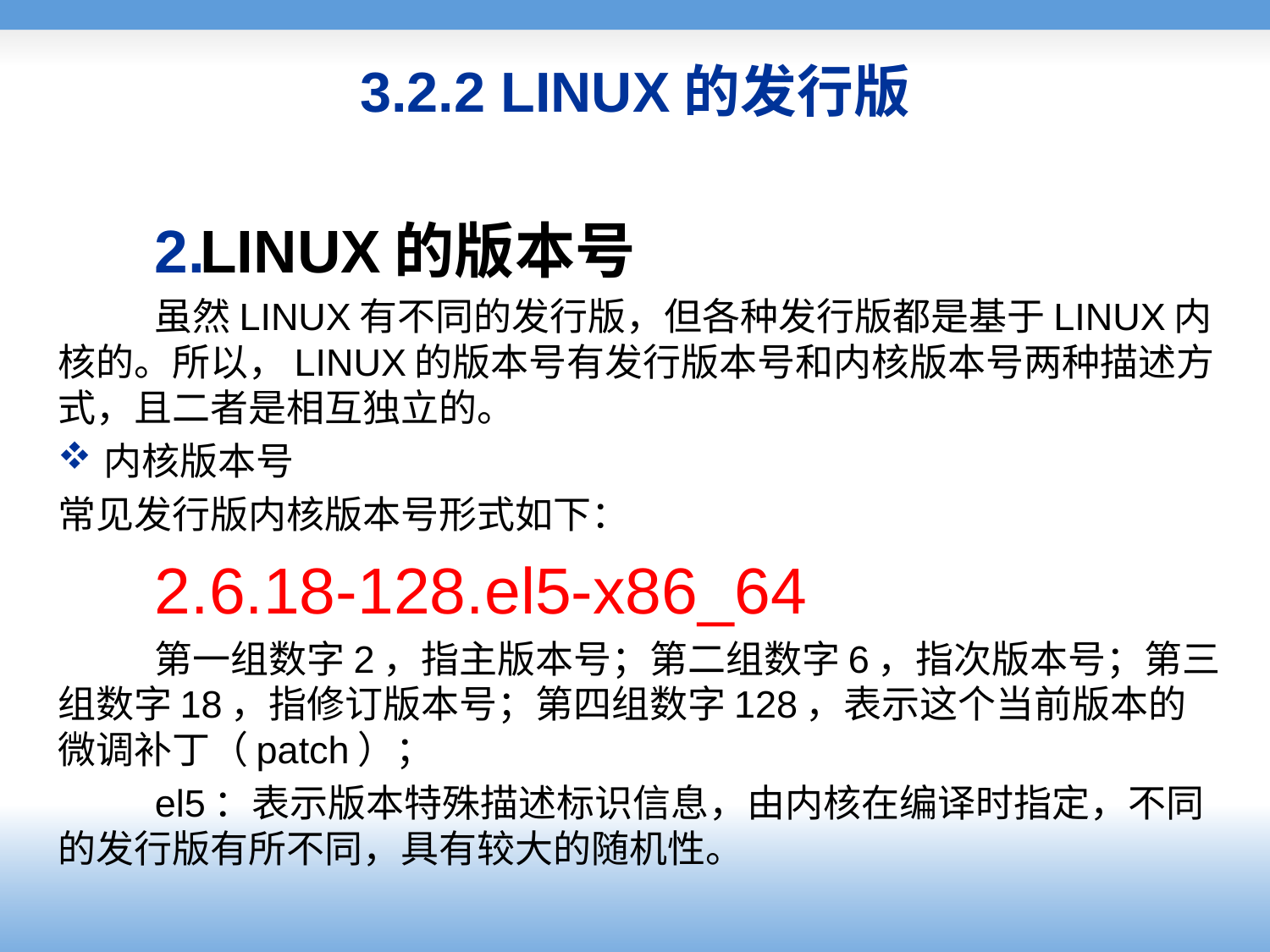

# 3.2.2 LINUX的发行版
LINUX的版本号
虽然LINUX有不同的发行版，但各种发行版都是基于LINUX内核的。所以，LINUX的版本号有发行版本号和内核版本号两种描述方式，且二者是相互独立的。
内核版本号
常见发行版内核版本号形式如下：
2.6.18-128.el5-x86_64
第一组数字2，指主版本号；第二组数字6，指次版本号；第三组数字18，指修订版本号；第四组数字128，表示这个当前版本的微调补丁（patch）；
el5：表示版本特殊描述标识信息，由内核在编译时指定，不同的发行版有所不同，具有较大的随机性。